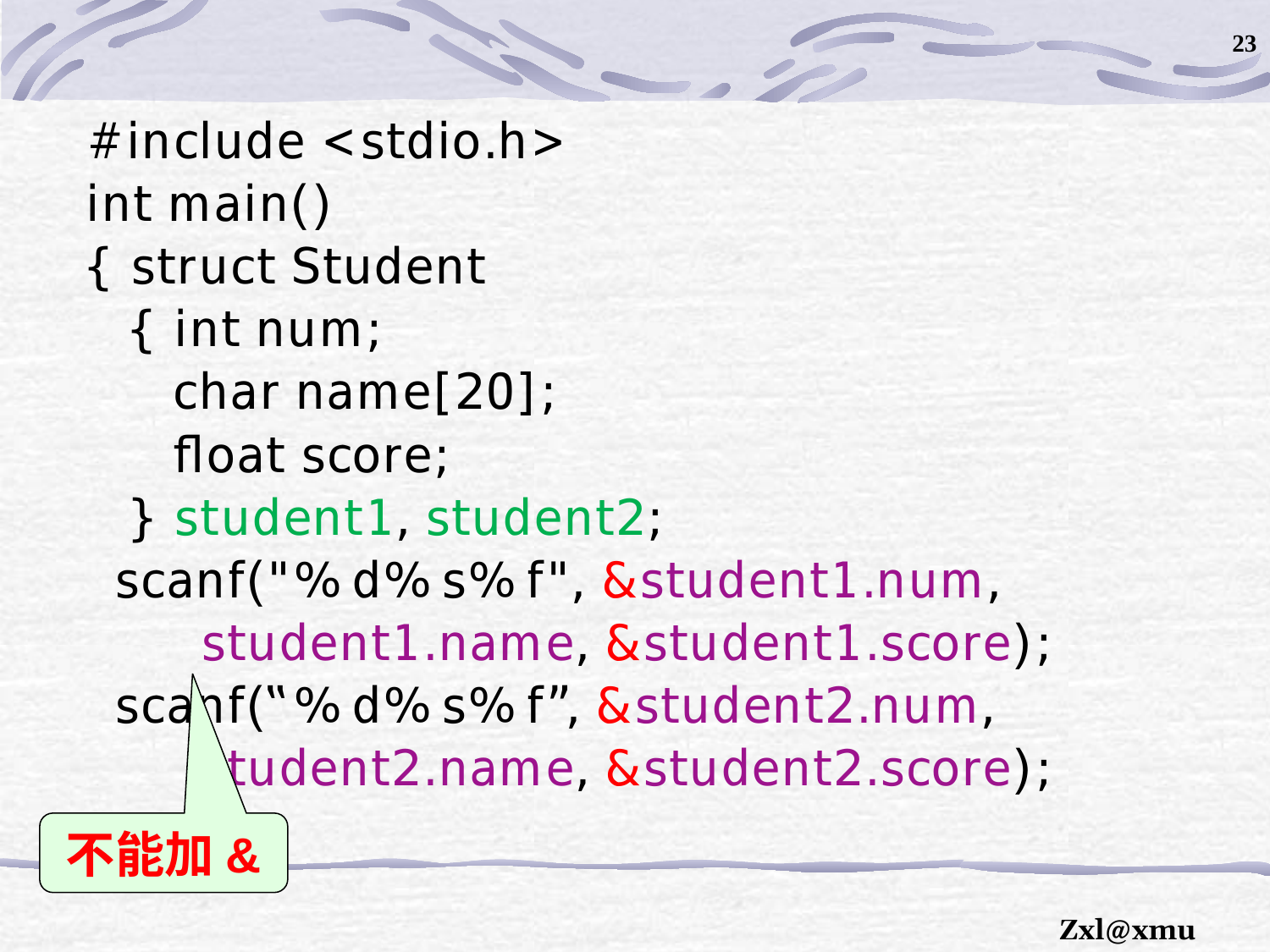

23
#include <stdio.h>
int main()
{ struct Student
   { int num;
      char name[20];
      float score;
   } student1, student2;
  scanf("%d%s%f", &student1.num,
        student1.name, &student1.score);
  scanf(“%d%s%f”, &student2.num,
        student2.name, &student2.score);
不能加&